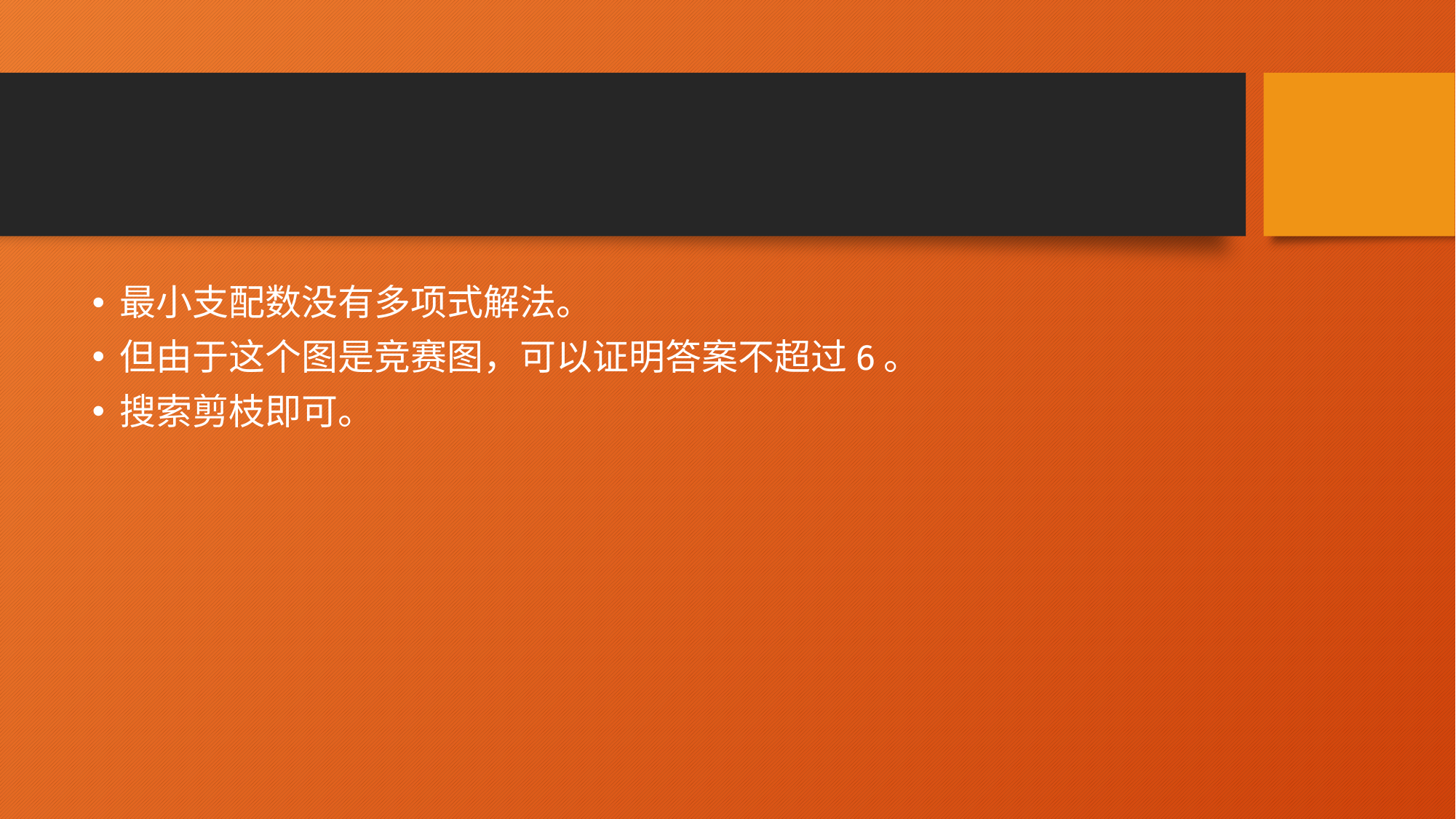

#
最小支配数没有多项式解法。
但由于这个图是竞赛图，可以证明答案不超过6。
搜索剪枝即可。